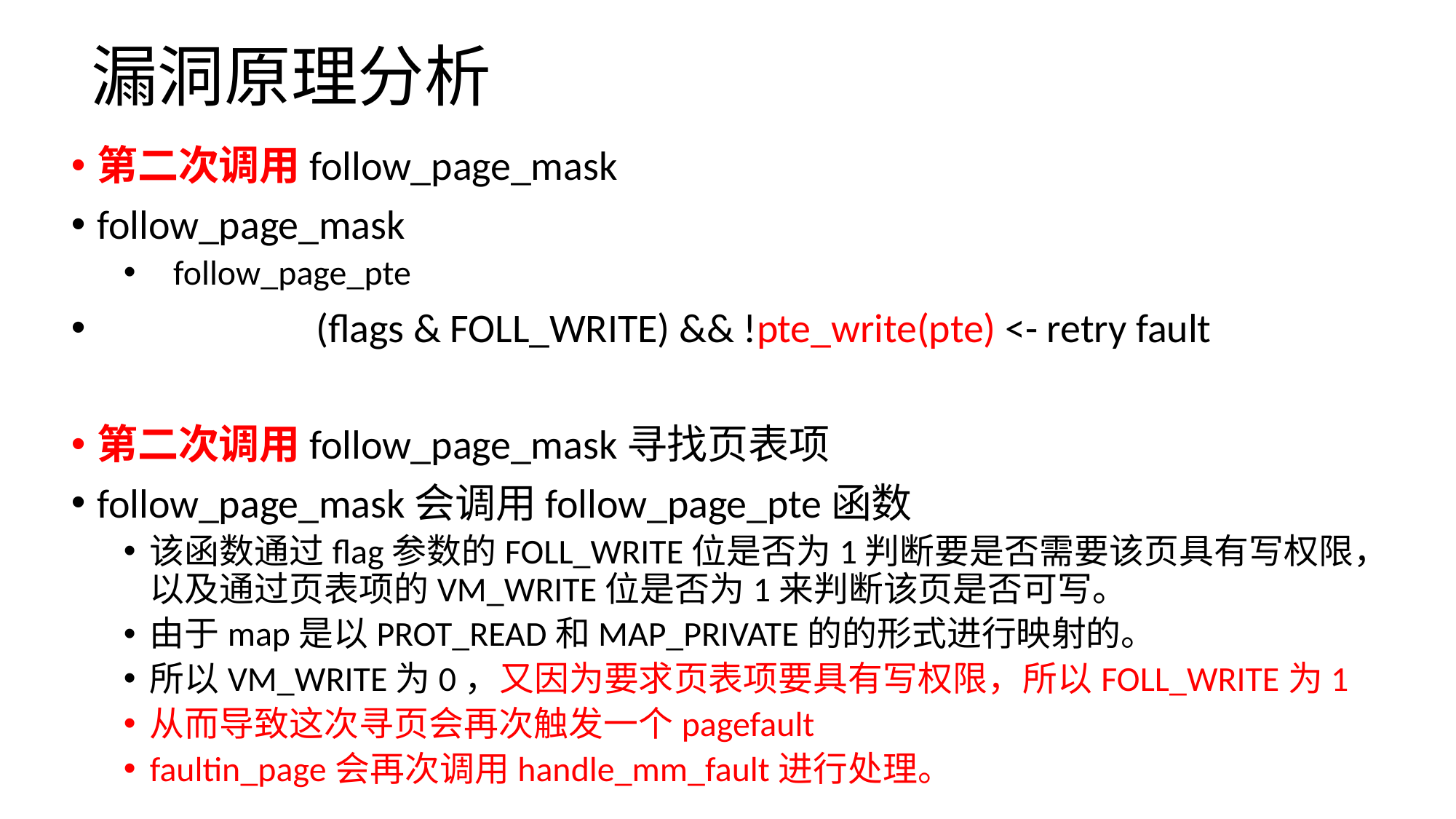

# 漏洞原理分析
第二次调用follow_page_mask
follow_page_mask
   follow_page_pte
   		 (flags & FOLL_WRITE) && !pte_write(pte) <- retry fault

第二次调用follow_page_mask寻找页表项
follow_page_mask会调用follow_page_pte函数
该函数通过flag参数的FOLL_WRITE位是否为1判断要是否需要该页具有写权限，以及通过页表项的VM_WRITE位是否为1来判断该页是否可写。
由于map是以PROT_READ和MAP_PRIVATE的的形式进行映射的。
所以VM_WRITE为0，又因为要求页表项要具有写权限，所以FOLL_WRITE为1
从而导致这次寻页会再次触发一个pagefault
faultin_page会再次调用handle_mm_fault进行处理。